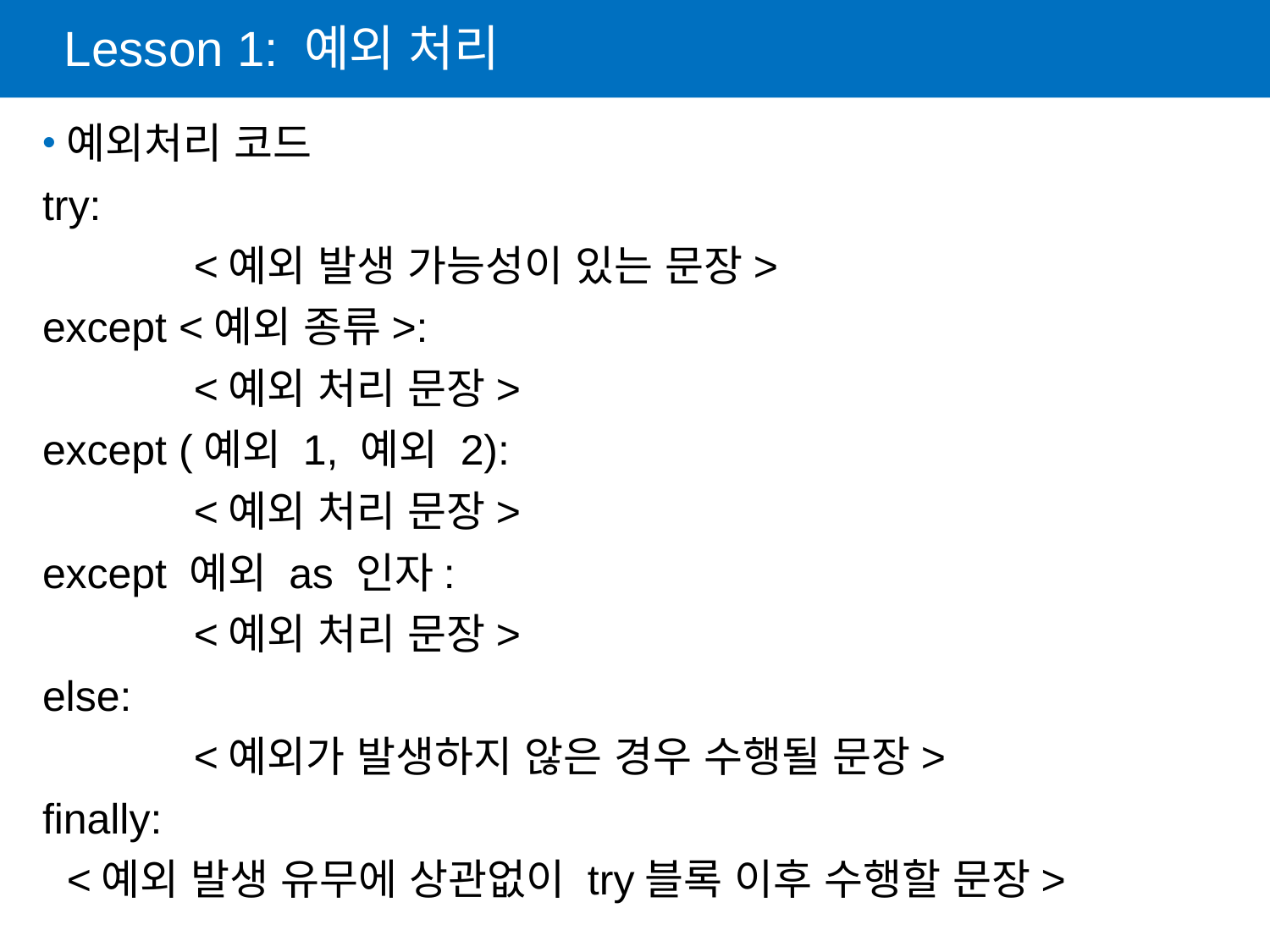

# Lesson 1: 예외 처리
예외처리 코드
try:
		<예외 발생 가능성이 있는 문장>
except <예외 종류>:
		<예외 처리 문장>
except (예외 1, 예외 2):
		<예외 처리 문장>
except 예외 as 인자:
		<예외 처리 문장>
else:
		<예외가 발생하지 않은 경우 수행될 문장>
finally:
	<예외 발생 유무에 상관없이 try블록 이후 수행할 문장>